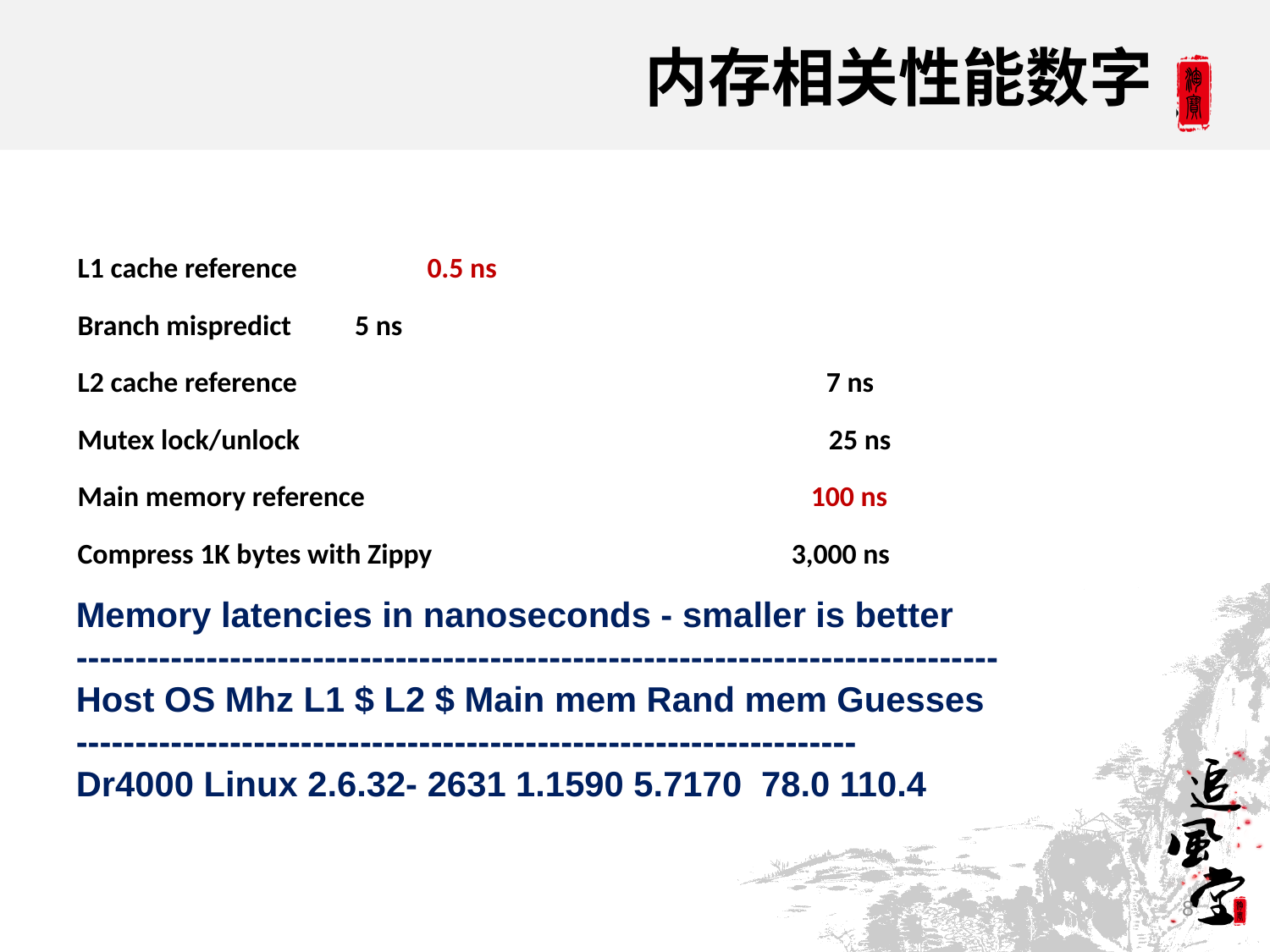

# 内存相关性能数字
L1 cache reference 					               0.5 ns
Branch mispredict 						    5 ns
L2 cache reference                                                                                 7 ns
Mutex lock/unlock                                                                                 25 ns
Main memory reference                                                                    100 ns
Compress 1K bytes with Zippy                                                       3,000 ns
Memory latencies in nanoseconds - smaller is better
------------------------------------------------------------------------------
Host OS Mhz L1 $ L2 $ Main mem Rand mem Guesses
------------------------------------------------------------------
Dr4000 Linux 2.6.32- 2631 1.1590 5.7170  78.0 110.4

8